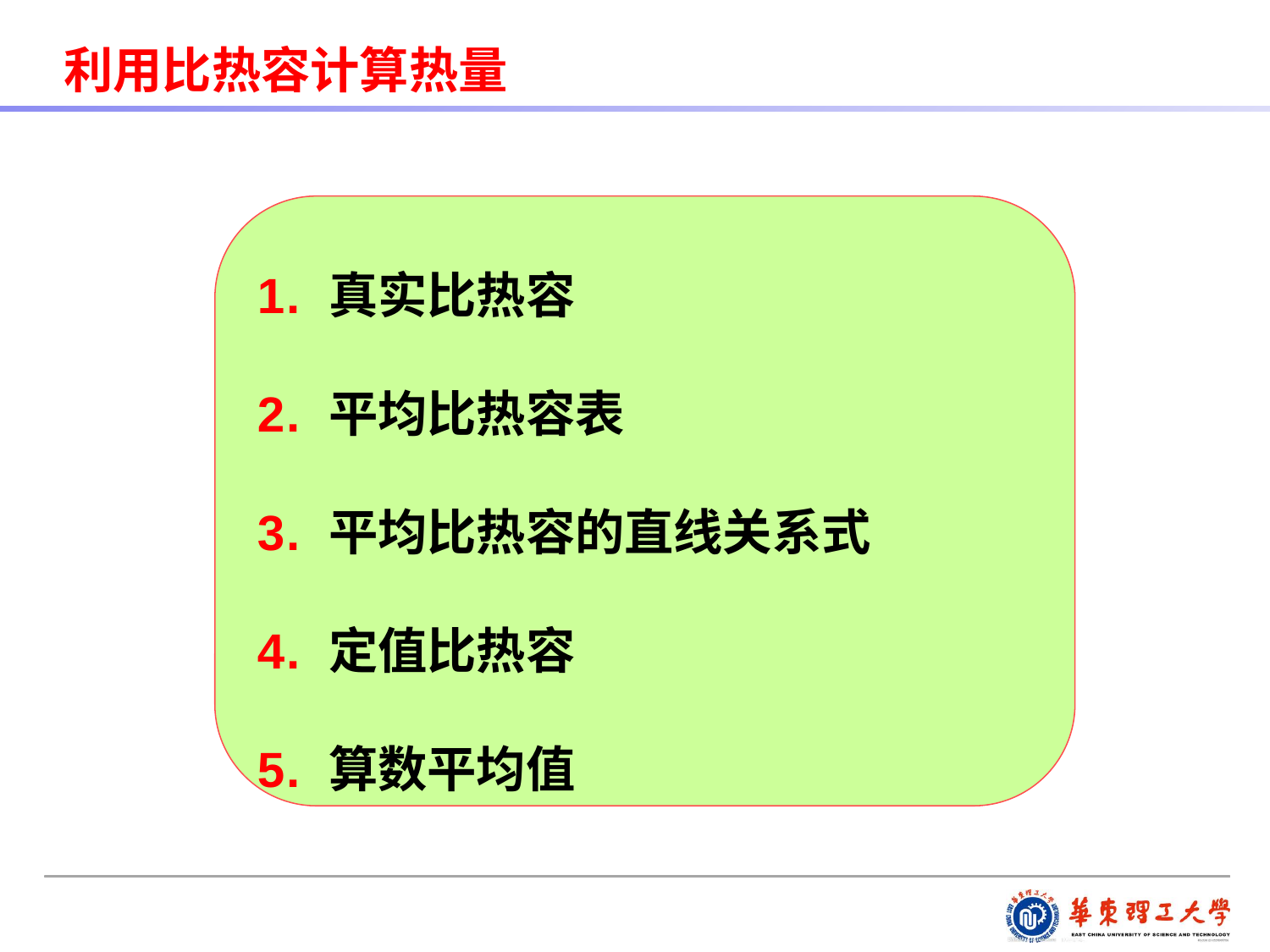

利用比热容计算热量
真实比热容
平均比热容表
平均比热容的直线关系式
定值比热容
算数平均值